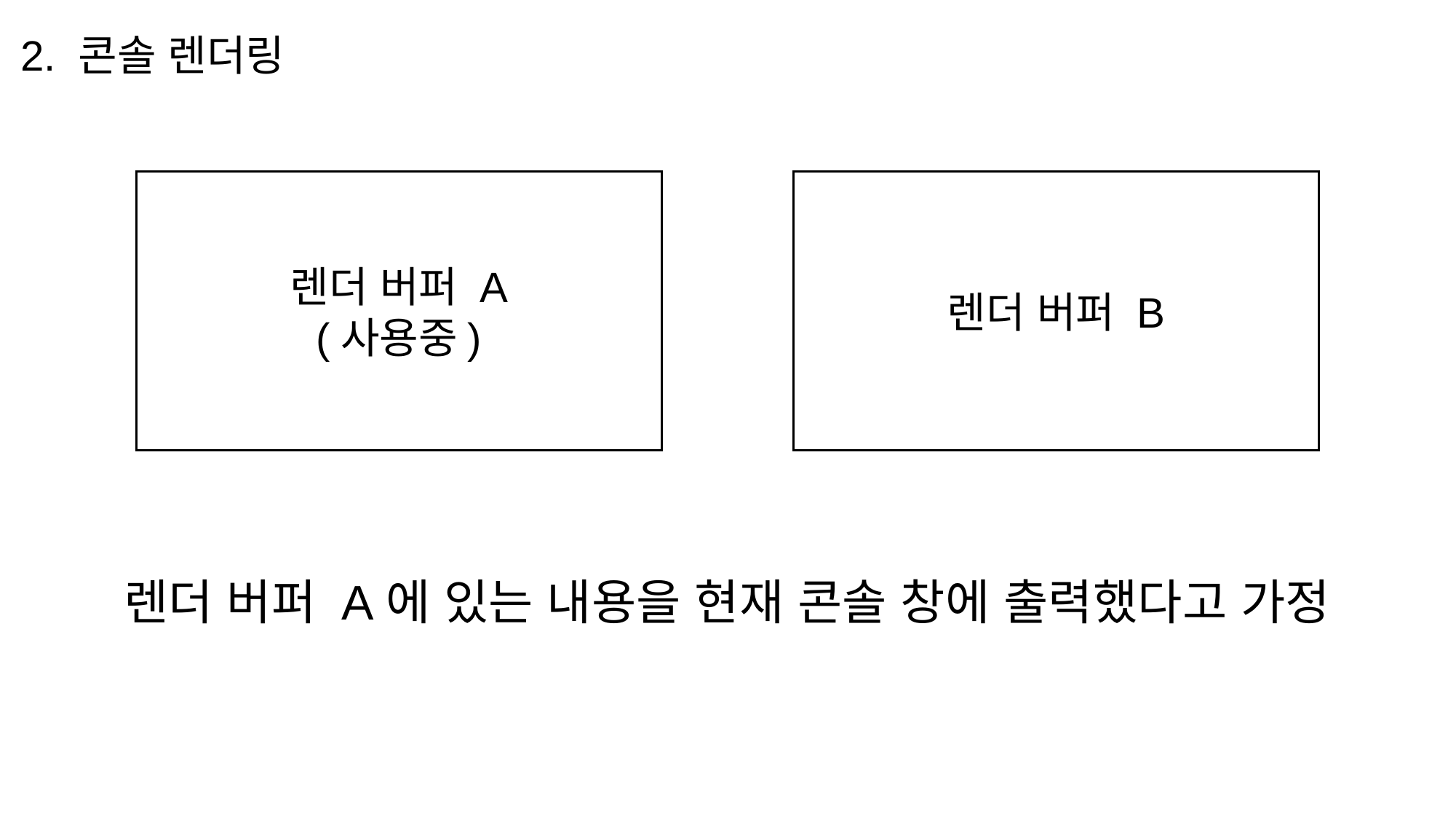

2. 콘솔 렌더링
렌더 버퍼 A
(사용중)
렌더 버퍼 B
렌더 버퍼 A에 있는 내용을 현재 콘솔 창에 출력했다고 가정